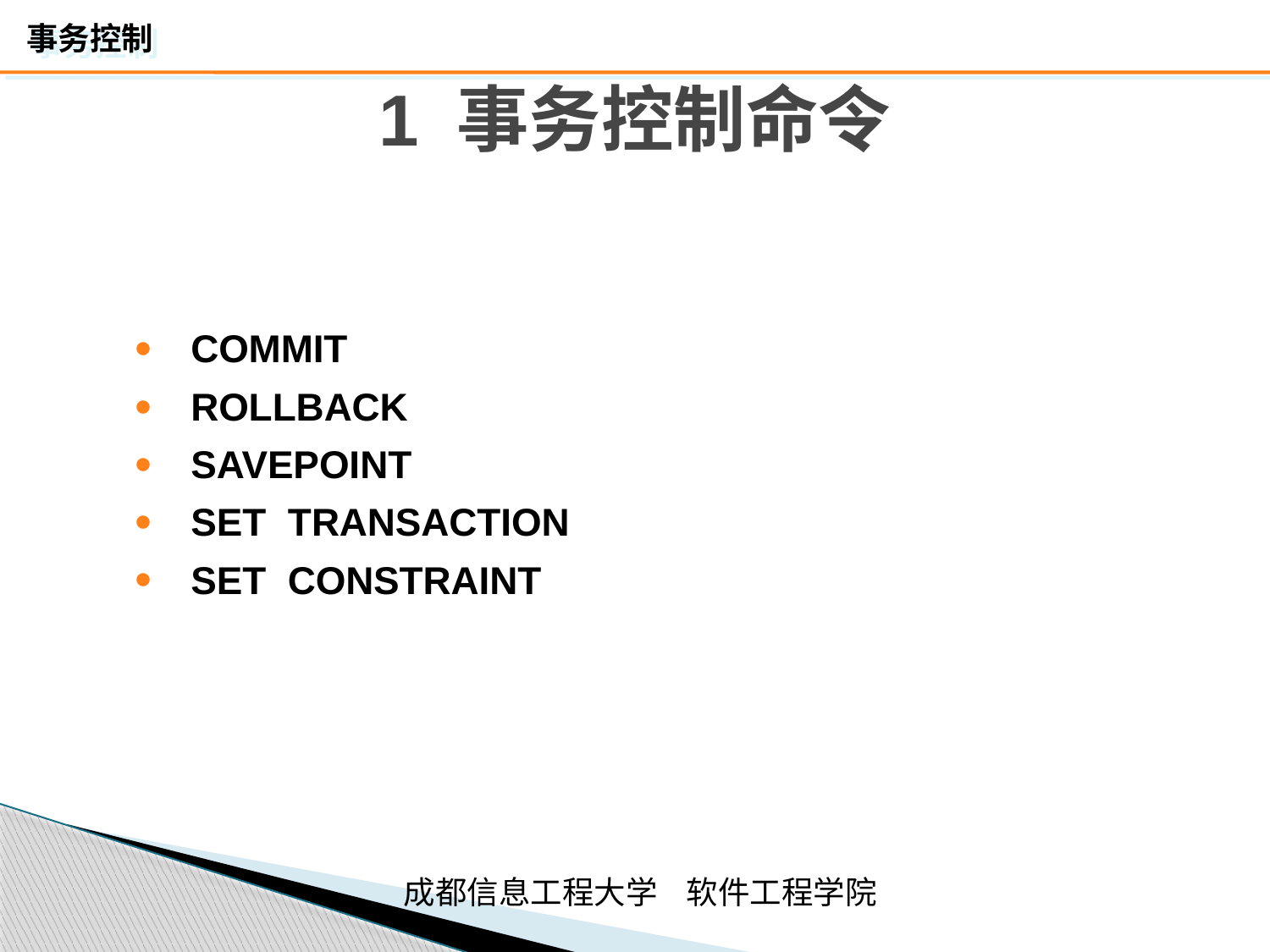

# 1 事务控制命令
COMMIT
ROLLBACK
SAVEPOINT
SET  TRANSACTION
SET  CONSTRAINT